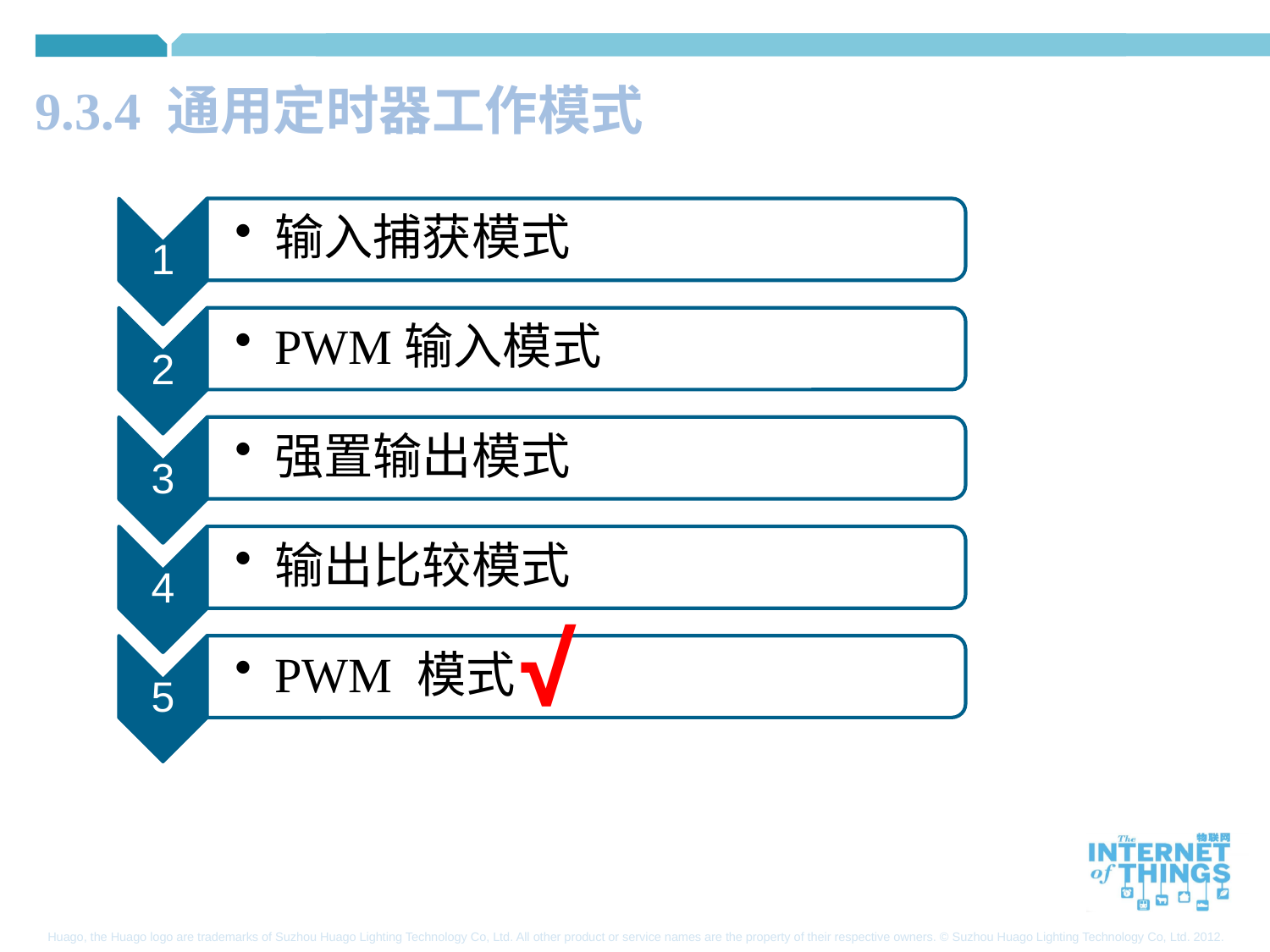

9.3.4 通用定时器工作模式
1
输入捕获模式
2
PWM输入模式
3
强置输出模式
4
输出比较模式
5
PWM 模式
√